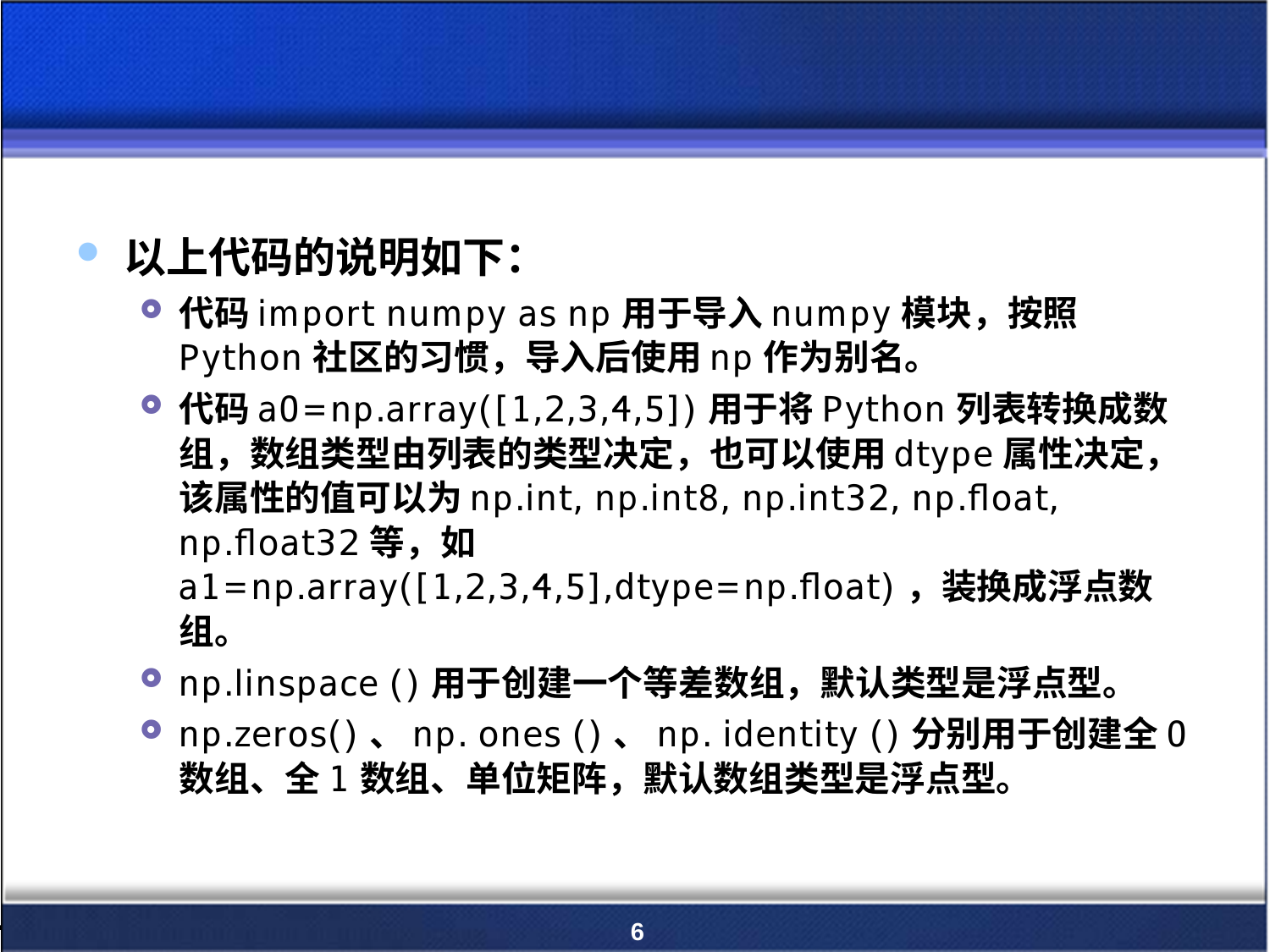

#
以上代码的说明如下：
代码import numpy as np用于导入numpy模块，按照Python社区的习惯，导入后使用np作为别名。
代码a0=np.array([1,2,3,4,5])用于将Python列表转换成数组，数组类型由列表的类型决定，也可以使用dtype属性决定，该属性的值可以为np.int, np.int8, np.int32, np.float, np.float32等，如a1=np.array([1,2,3,4,5],dtype=np.float)，装换成浮点数组。
np.linspace ()用于创建一个等差数组，默认类型是浮点型。
np.zeros()、np. ones ()、np. identity ()分别用于创建全0数组、全1数组、单位矩阵，默认数组类型是浮点型。

6